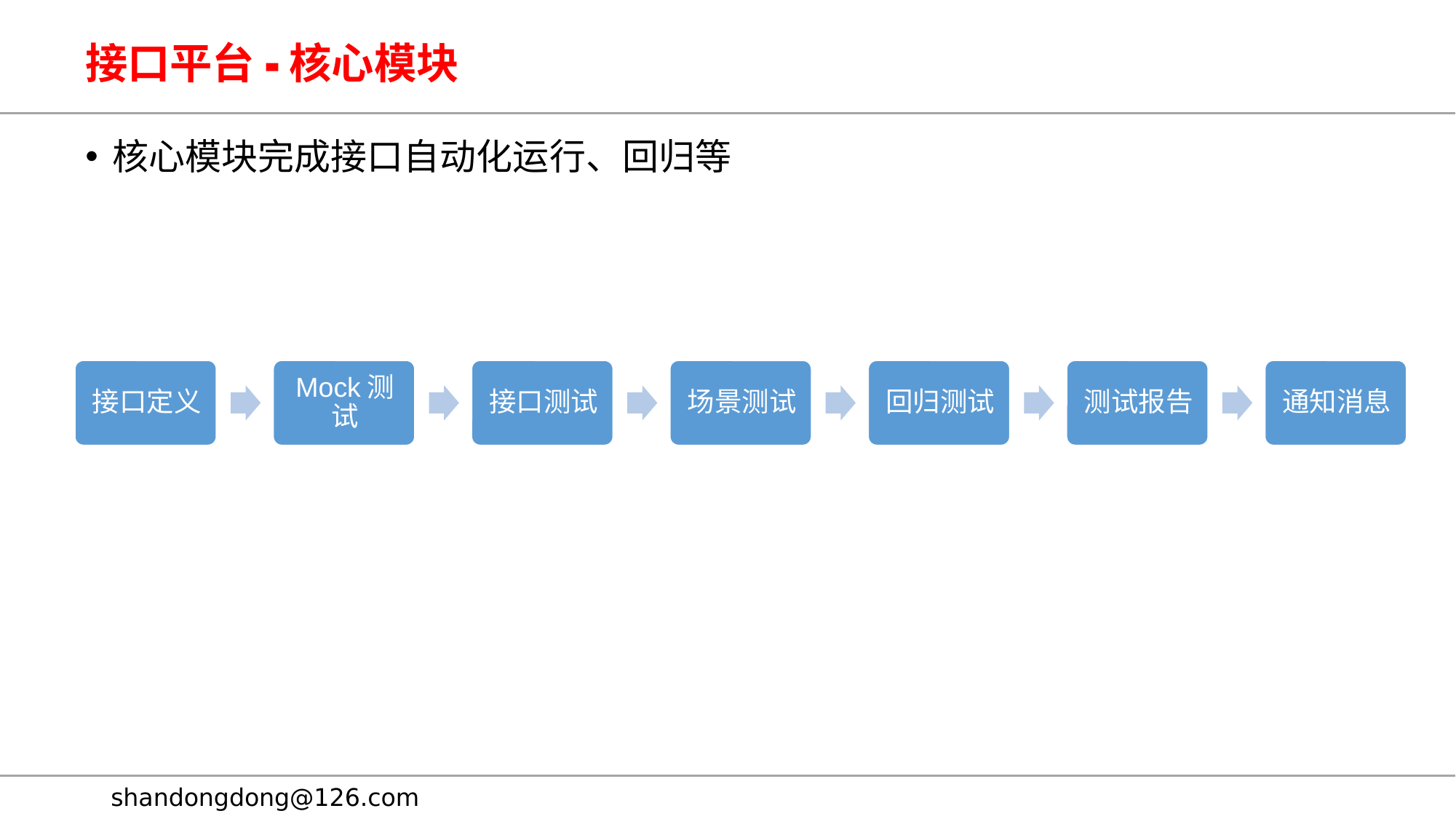

# 接口平台-核心模块
核心模块完成接口自动化运行、回归等
接口定义

Mock测试

接口测试

场景测试

回归测试

测试报告

通知消息